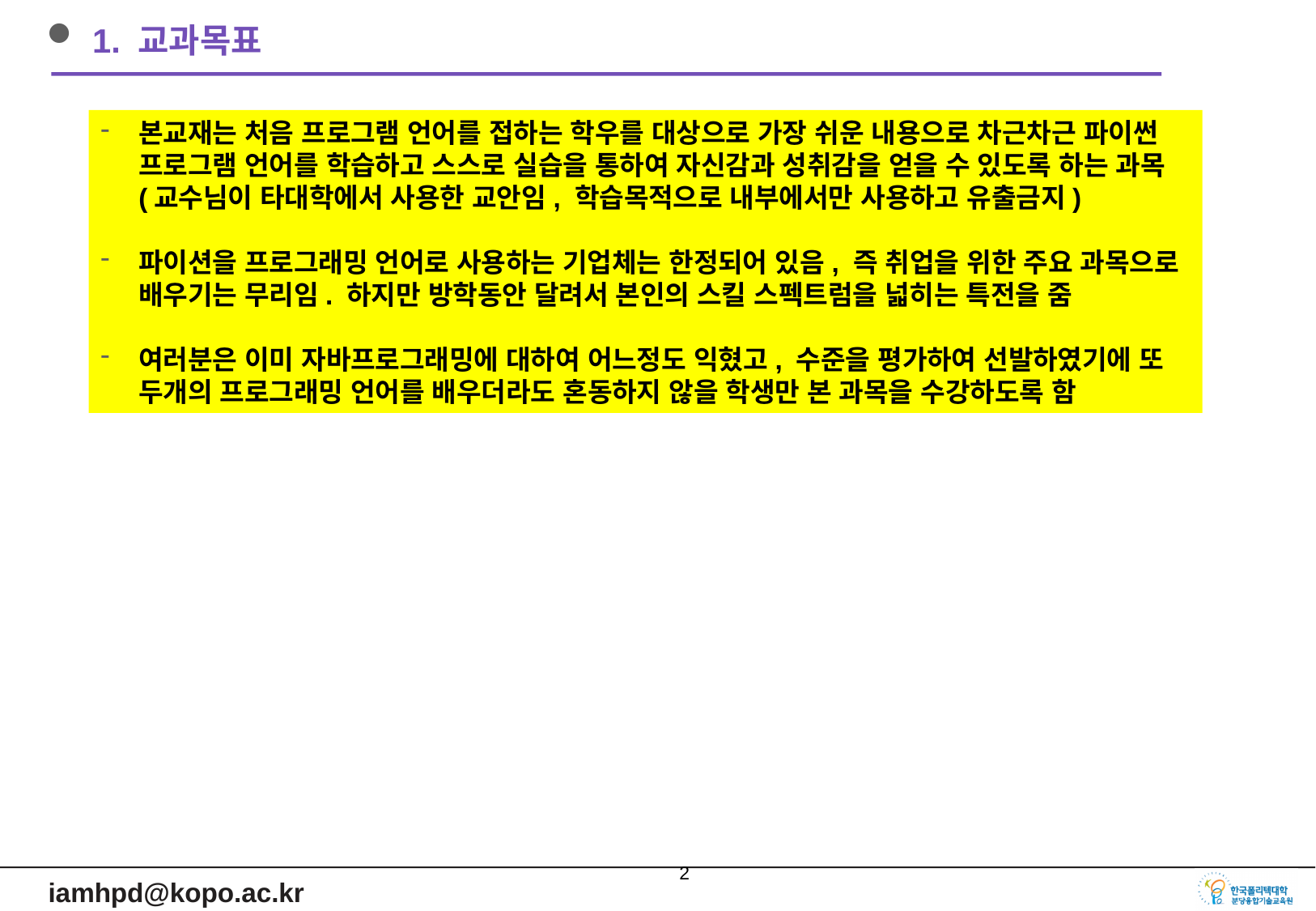

1. 교과목표
본교재는 처음 프로그램 언어를 접하는 학우를 대상으로 가장 쉬운 내용으로 차근차근 파이썬 프로그램 언어를 학습하고 스스로 실습을 통하여 자신감과 성취감을 얻을 수 있도록 하는 과목 (교수님이 타대학에서 사용한 교안임, 학습목적으로 내부에서만 사용하고 유출금지)

파이션을 프로그래밍 언어로 사용하는 기업체는 한정되어 있음, 즉 취업을 위한 주요 과목으로 배우기는 무리임. 하지만 방학동안 달려서 본인의 스킬 스펙트럼을 넓히는 특전을 줌

여러분은 이미 자바프로그래밍에 대하여 어느정도 익혔고, 수준을 평가하여 선발하였기에 또 두개의 프로그래밍 언어를 배우더라도 혼동하지 않을 학생만 본 과목을 수강하도록 함

2